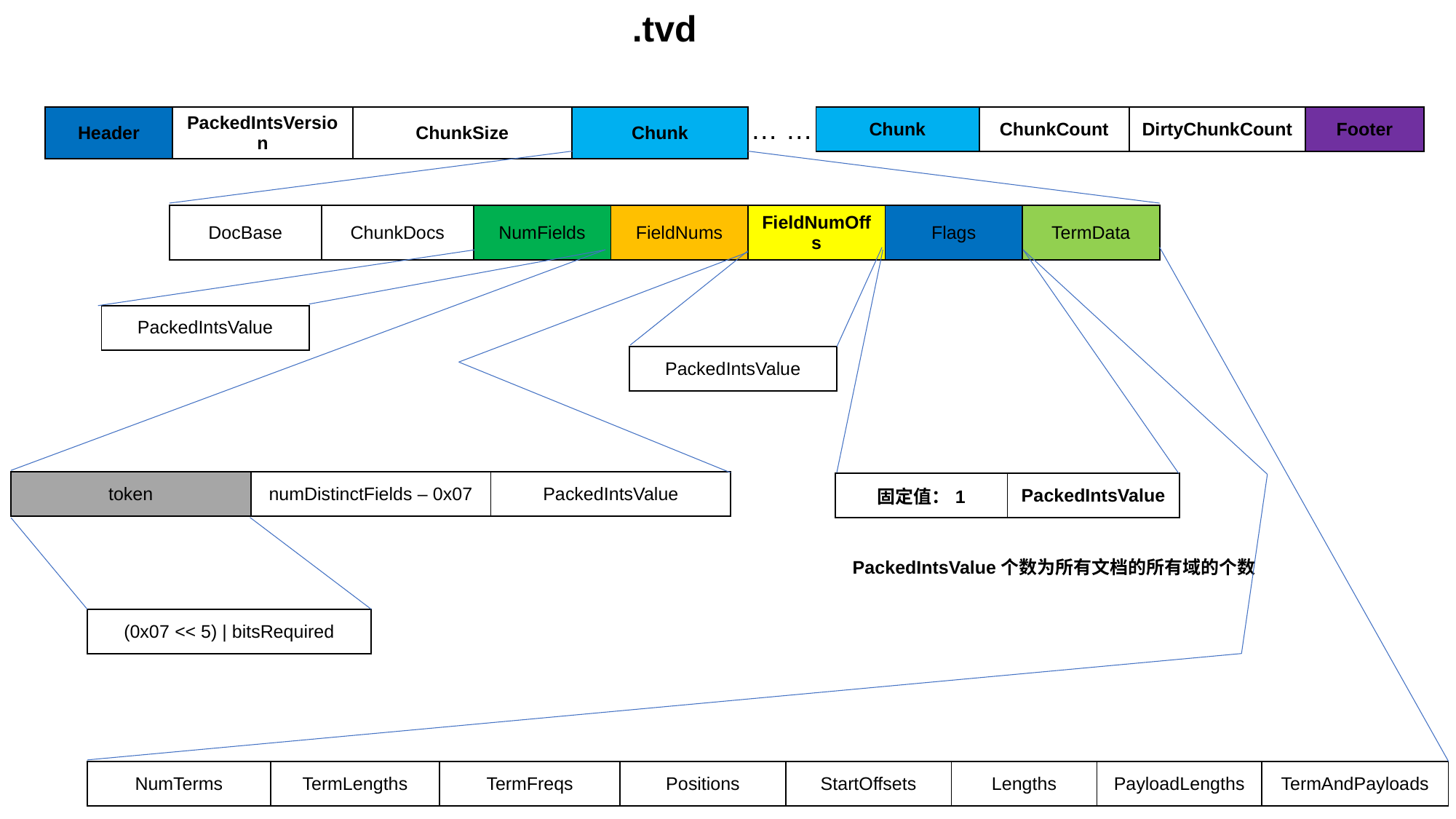

.tvd
| Chunk | ChunkCount | DirtyChunkCount | Footer |
| --- | --- | --- | --- |
| Header | PackedIntsVersion | ChunkSize | Chunk |
| --- | --- | --- | --- |
… …
| DocBase | ChunkDocs | NumFields | FieldNums | FieldNumOffs | Flags | TermData |
| --- | --- | --- | --- | --- | --- | --- |
| PackedIntsValue |
| --- |
| PackedIntsValue |
| --- |
| token | numDistinctFields – 0x07 | PackedIntsValue |
| --- | --- | --- |
| 固定值：1 | PackedIntsValue |
| --- | --- |
PackedIntsValue个数为所有文档的所有域的个数
| (0x07 << 5) | bitsRequired |
| --- |
| NumTerms | TermLengths | TermFreqs | Positions | StartOffsets | Lengths | PayloadLengths | TermAndPayloads |
| --- | --- | --- | --- | --- | --- | --- | --- |